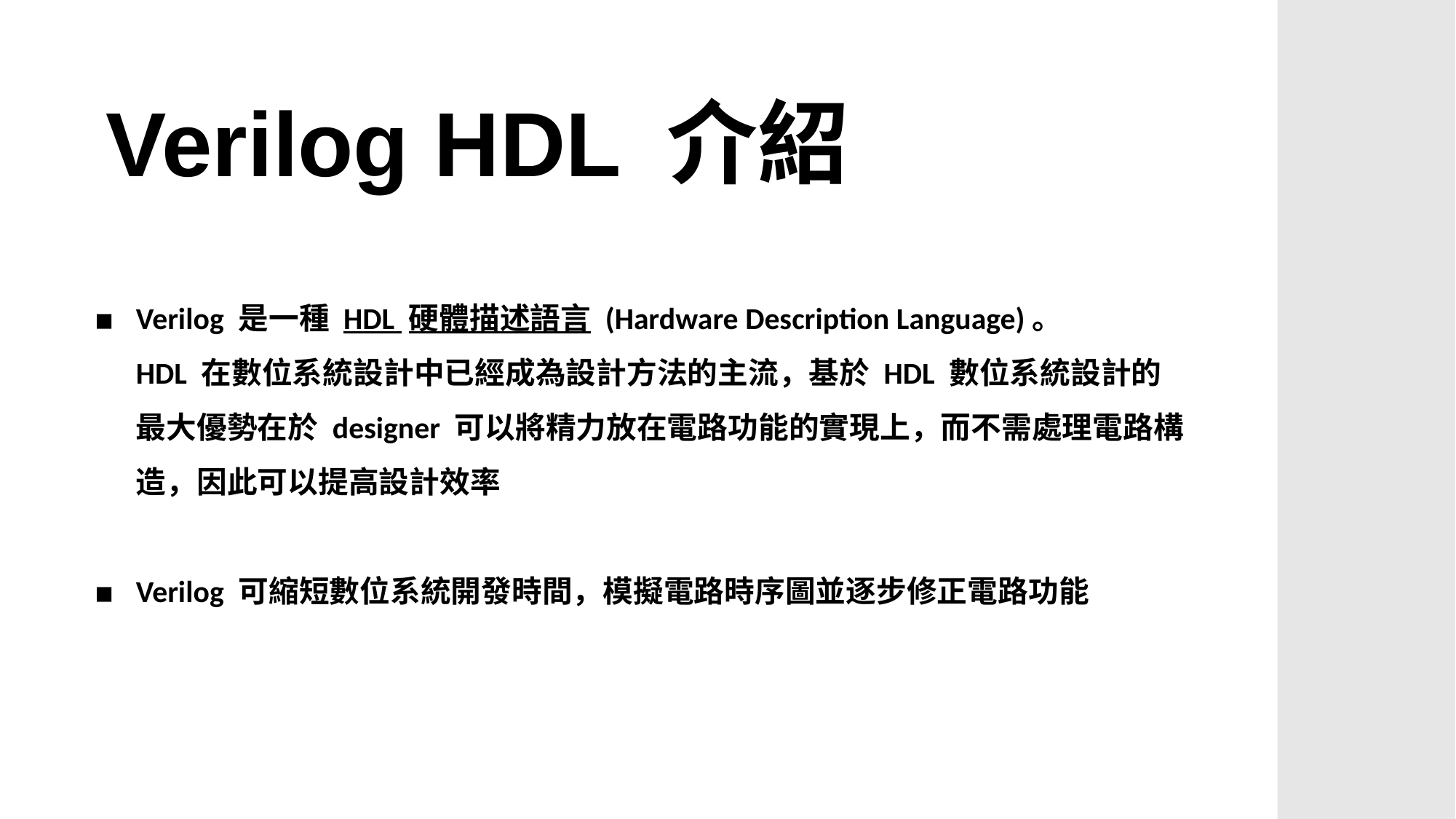

Verilog HDL 介紹
Verilog 是一種 HDL 硬體描述語言 (Hardware Description Language)。
HDL 在數位系統設計中已經成為設計方法的主流，基於 HDL 數位系統設計的最大優勢在於 designer 可以將精力放在電路功能的實現上，而不需處理電路構造，因此可以提高設計效率

Verilog 可縮短數位系統開發時間，模擬電路時序圖並逐步修正電路功能